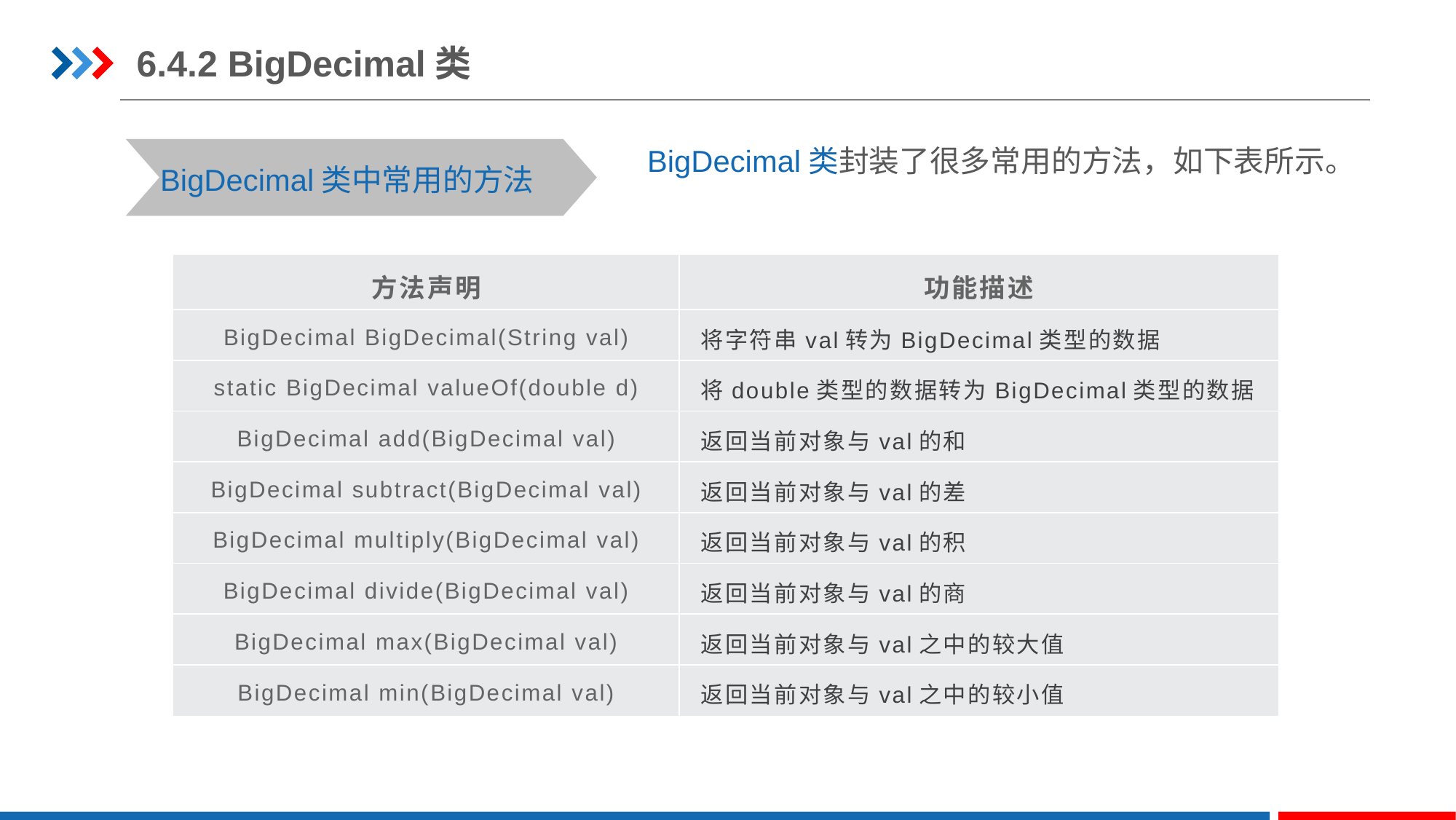

6.4.2 BigDecimal类
BigDecimal类封装了很多常用的方法，如下表所示。

BigDecimal类中常用的方法
| 方法声明 | 功能描述 |
| --- | --- |
| BigDecimal BigDecimal(String val) | 将字符串val转为BigDecimal类型的数据 |
| static BigDecimal valueOf(double d) | 将double类型的数据转为BigDecimal类型的数据 |
| BigDecimal add(BigDecimal val) | 返回当前对象与val的和 |
| BigDecimal subtract(BigDecimal val) | 返回当前对象与val的差 |
| BigDecimal multiply(BigDecimal val) | 返回当前对象与val的积 |
| BigDecimal divide(BigDecimal val) | 返回当前对象与val的商 |
| BigDecimal max(BigDecimal val) | 返回当前对象与val之中的较大值 |
| BigDecimal min(BigDecimal val) | 返回当前对象与val之中的较小值 |